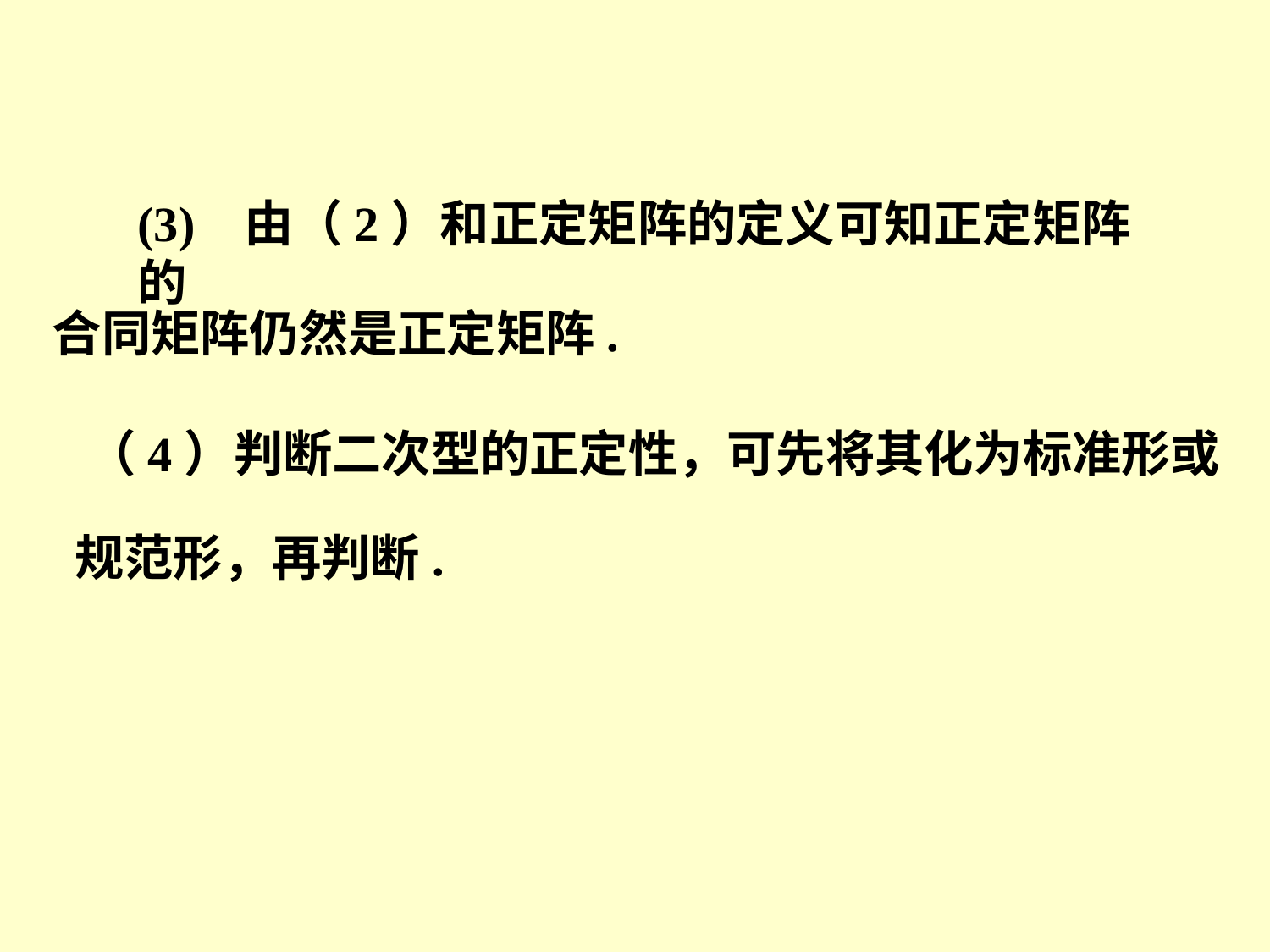

(3)   由（2）和正定矩阵的定义可知正定矩阵的
合同矩阵仍然是正定矩阵.
（4）判断二次型的正定性，可先将其化为标准形或
规范形，再判断.